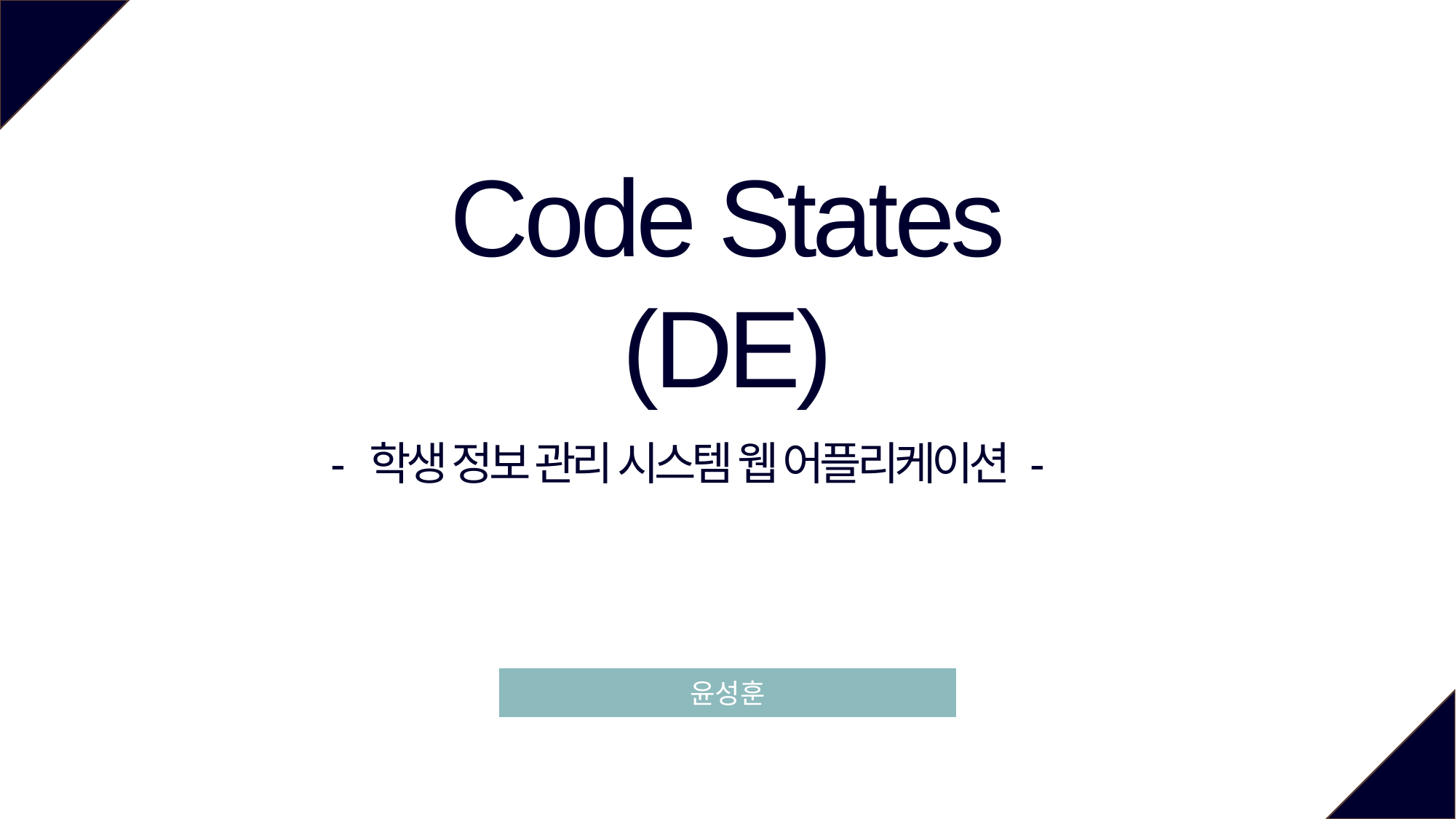

Code States
(DE)
- 학생 정보 관리 시스템 웹 어플리케이션 -
윤성훈